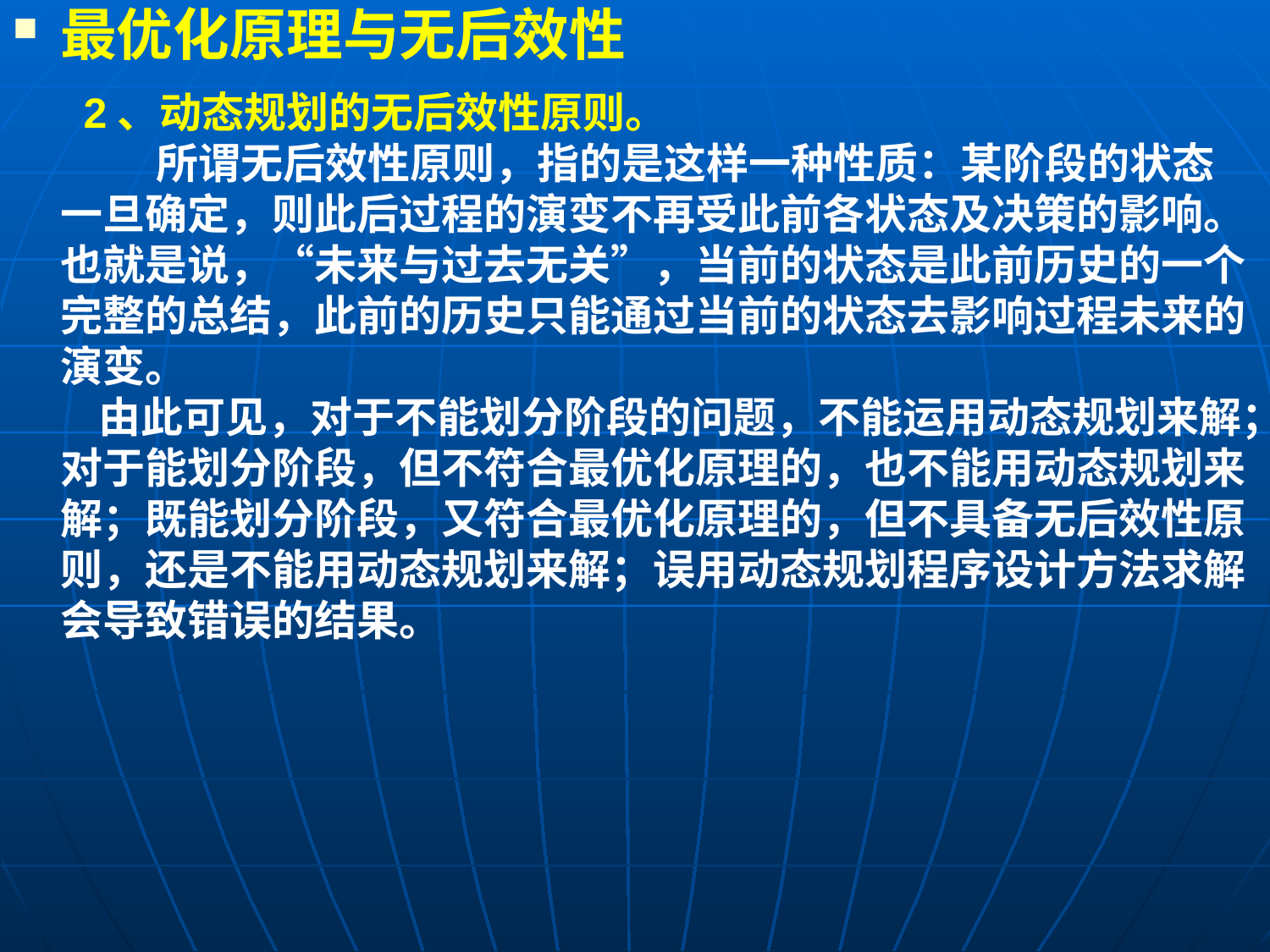

最优化原理与无后效性
      2、动态规划的无后效性原则。
              所谓无后效性原则，指的是这样一种性质：某阶段的状态一旦确定，则此后过程的演变不再受此前各状态及决策的影响。也就是说，“未来与过去无关”，当前的状态是此前历史的一个完整的总结，此前的历史只能通过当前的状态去影响过程未来的演变。
        由此可见，对于不能划分阶段的问题，不能运用动态规划来解；对于能划分阶段，但不符合最优化原理的，也不能用动态规划来解；既能划分阶段，又符合最优化原理的，但不具备无后效性原则，还是不能用动态规划来解；误用动态规划程序设计方法求解会导致错误的结果。